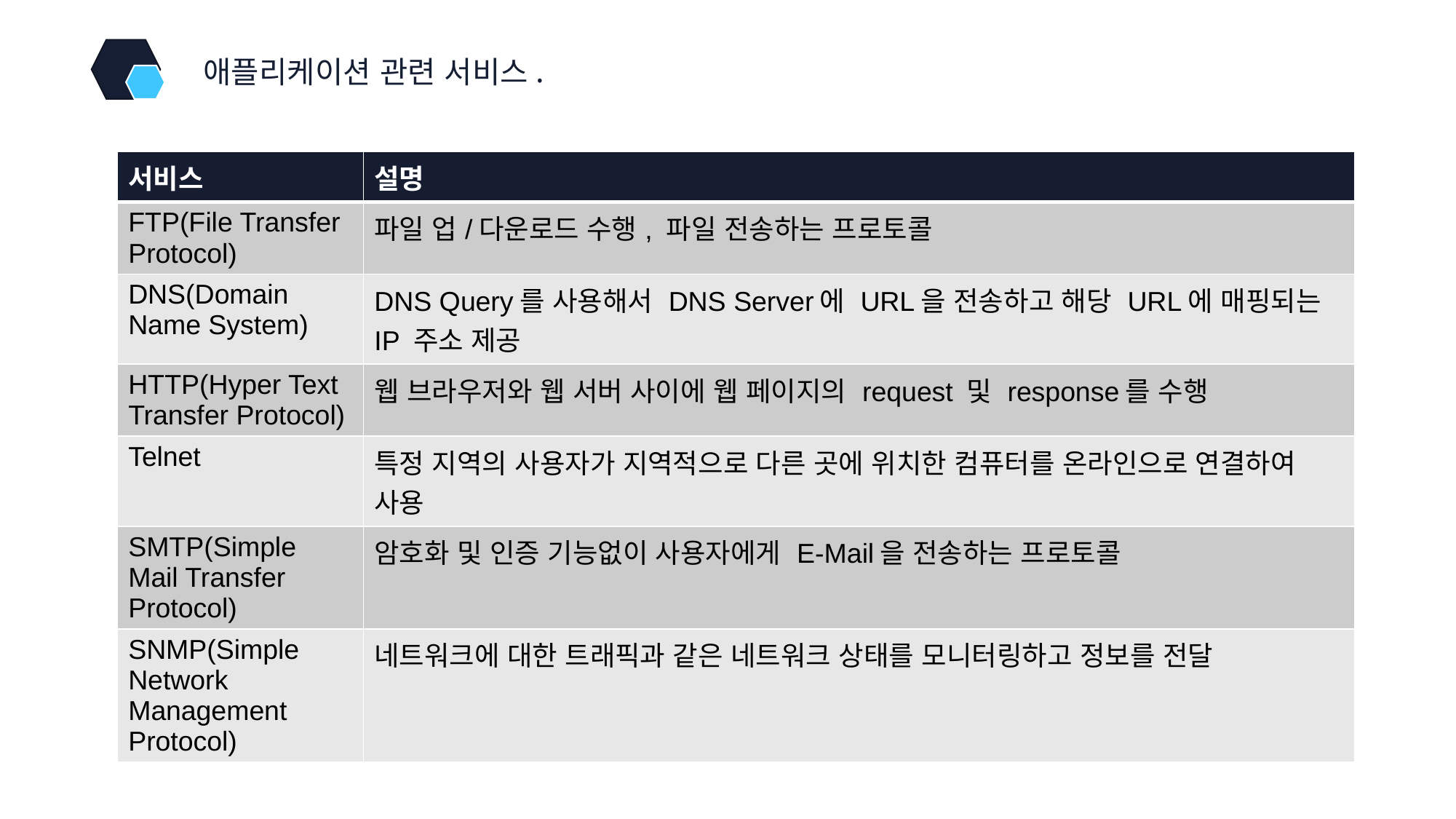

애플리케이션 관련 서비스.

| 서비스 | 설명 |
| --- | --- |
| FTP(File Transfer Protocol) | 파일 업/다운로드 수행, 파일 전송하는 프로토콜 |
| DNS(Domain Name System) | DNS Query를 사용해서 DNS Server에 URL을 전송하고 해당 URL에 매핑되는 IP 주소 제공 |
| HTTP(Hyper Text Transfer Protocol) | 웹 브라우저와 웹 서버 사이에 웹 페이지의 request 및 response를 수행 |
| Telnet | 특정 지역의 사용자가 지역적으로 다른 곳에 위치한 컴퓨터를 온라인으로 연결하여 사용 |
| SMTP(Simple Mail Transfer Protocol) | 암호화 및 인증 기능없이 사용자에게 E-Mail을 전송하는 프로토콜 |
| SNMP(Simple Network Management Protocol) | 네트워크에 대한 트래픽과 같은 네트워크 상태를 모니터링하고 정보를 전달 |